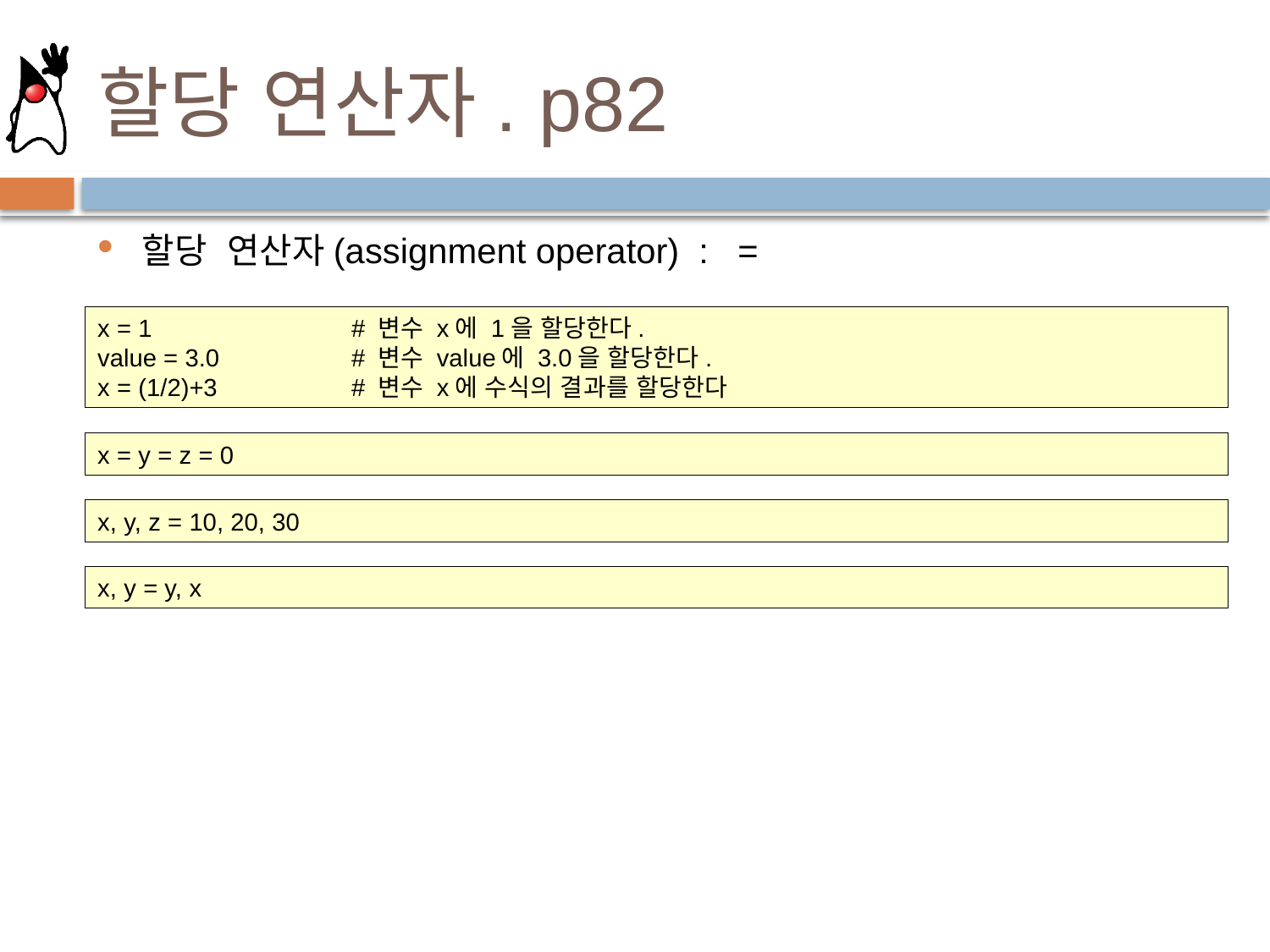

# 할당 연산자. p82
할당  연산자(assignment operator)  :   =
x = 1		# 변수 x에 1을 할당한다.
value = 3.0		# 변수 value에 3.0을 할당한다.
x = (1/2)+3		# 변수 x에 수식의 결과를 할당한다
x = y = z = 0
x, y, z = 10, 20, 30
x, y = y, x